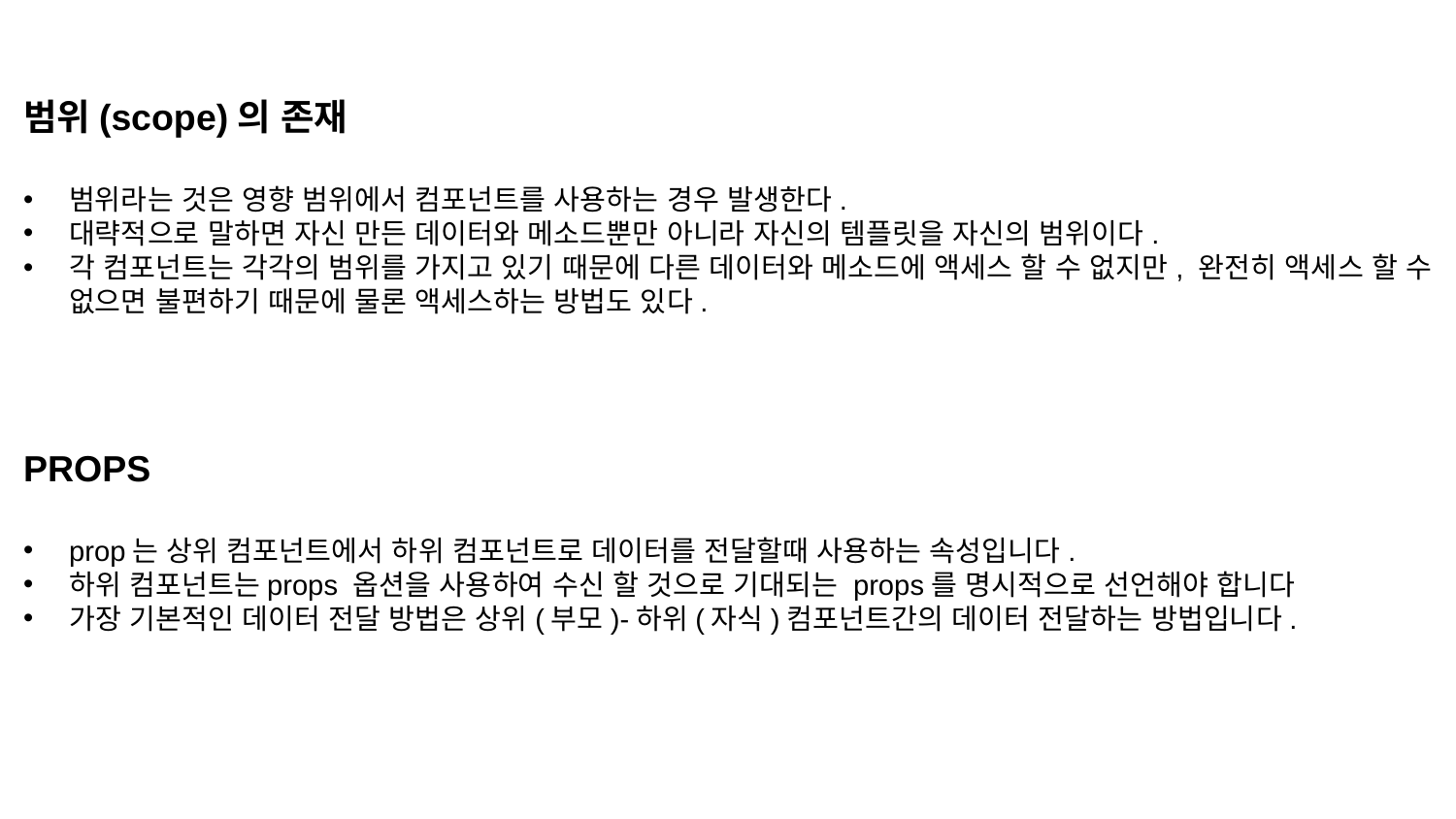

범위(scope)의 존재

범위라는 것은 영향 범위에서 컴포넌트를 사용하는 경우 발생한다.
대략적으로 말하면 자신 만든 데이터와 메소드뿐만 아니라 자신의 템플릿을 자신의 범위이다.
각 컴포넌트는 각각의 범위를 가지고 있기 때문에 다른 데이터와 메소드에 액세스 할 수 없지만, 완전히 액세스 할 수 없으면 불편하기 때문에 물론 액세스하는 방법도 있다.
PROPS

prop는 상위 컴포넌트에서 하위 컴포넌트로 데이터를 전달할때 사용하는 속성입니다.
하위 컴포넌트는props 옵션을 사용하여 수신 할 것으로 기대되는 props를 명시적으로 선언해야 합니다
가장 기본적인 데이터 전달 방법은 상위(부모)-하위(자식)컴포넌트간의 데이터 전달하는 방법입니다.